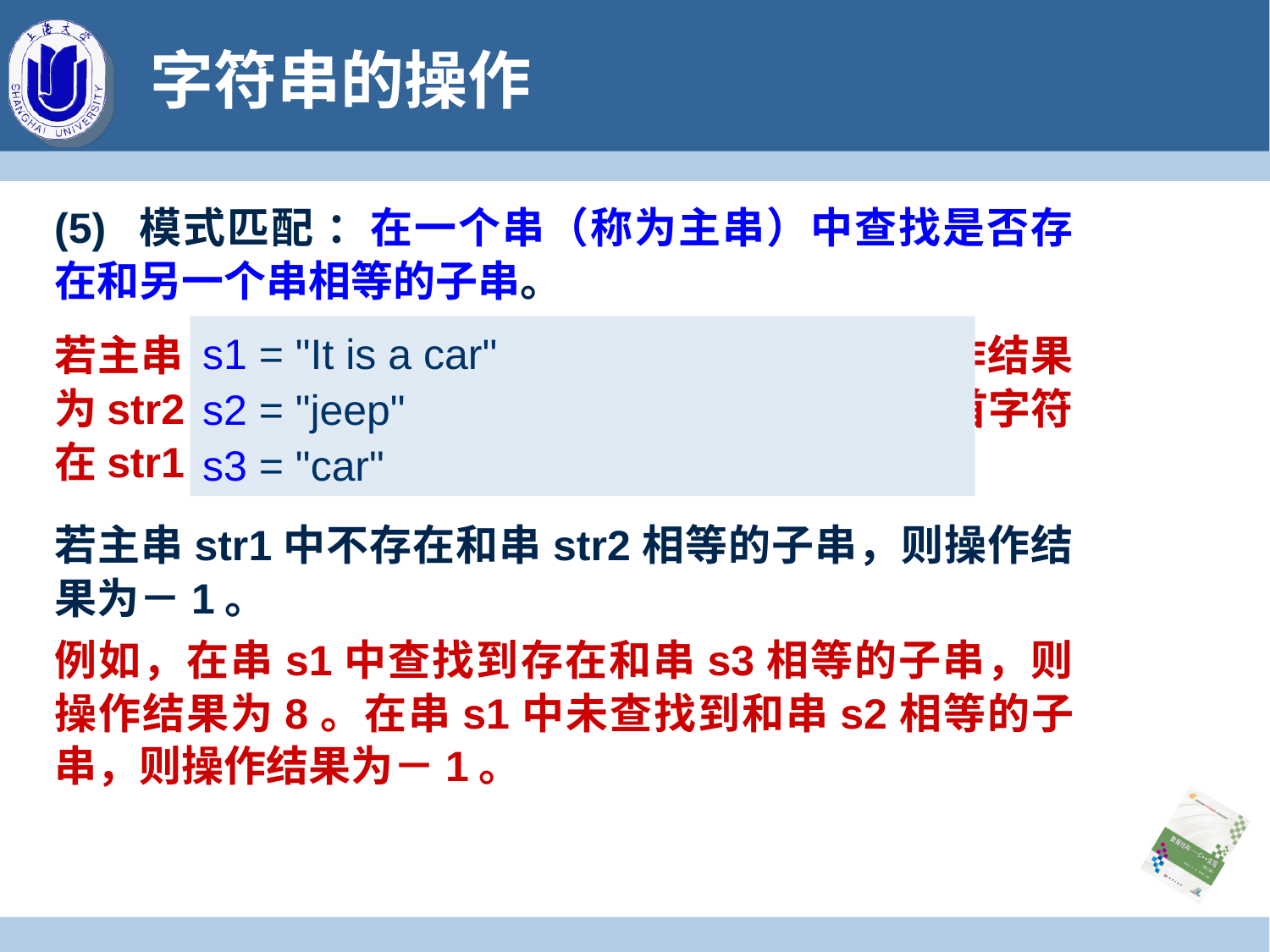

# 字符串的操作
(5)  模式匹配 ：在一个串（称为主串）中查找是否存在和另一个串相等的子串。
若主串str1中存在和串str2相等的子串，则操作结果为str2在串str1中首次出现的位置，即str2的首字符在str1中匹配的位置；
若主串str1中不存在和串str2相等的子串，则操作结果为－1。
例如，在串s1中查找到存在和串s3相等的子串，则操作结果为8。在串s1中未查找到和串s2相等的子串，则操作结果为－1。
s1 = "It is a car"
s2 = "jeep"
s3 = "car"